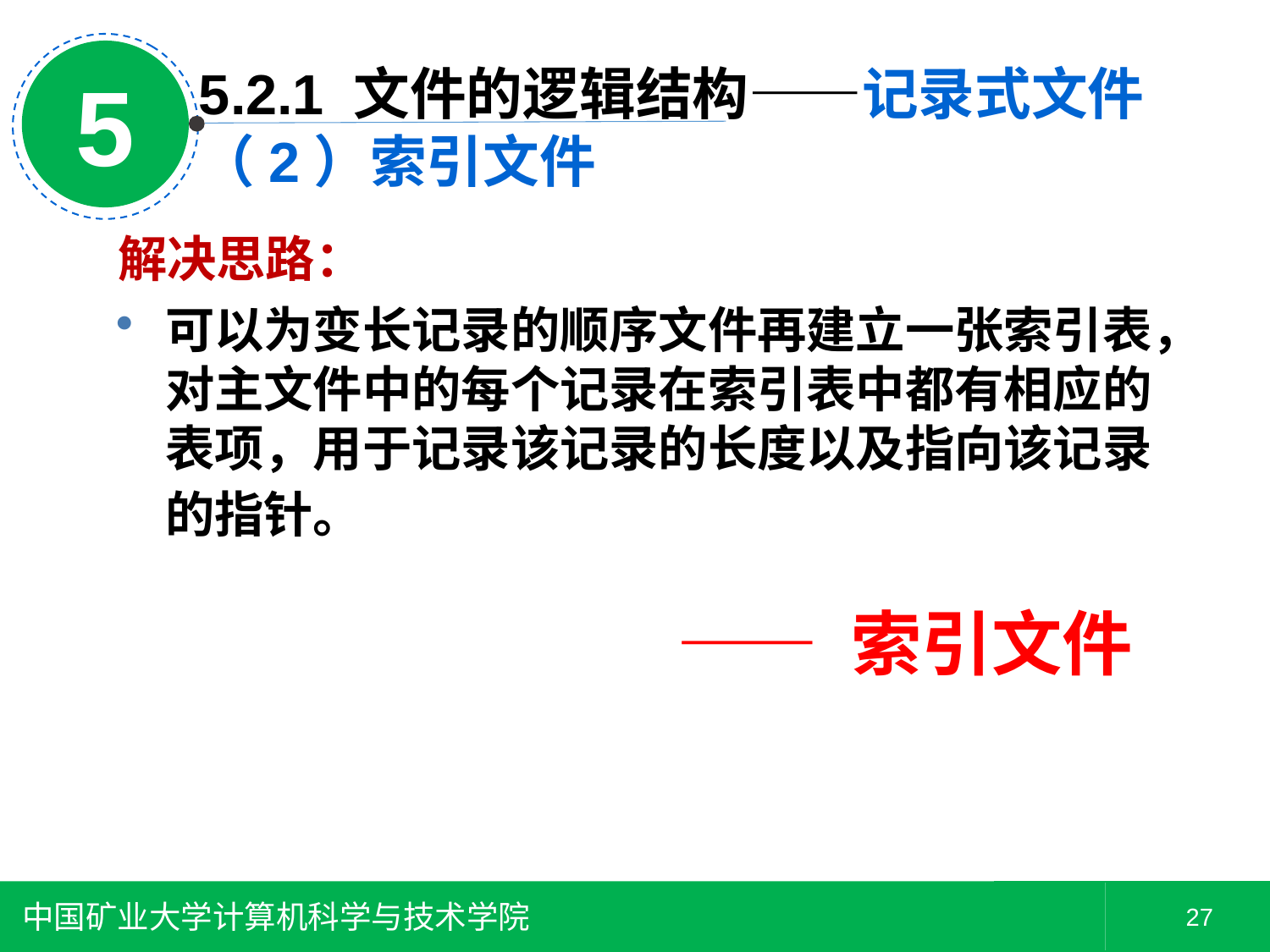

5
5.2.1 文件的逻辑结构——记录式文件
（2）索引文件

解决思路：
可以为变长记录的顺序文件再建立一张索引表，对主文件中的每个记录在索引表中都有相应的表项，用于记录该记录的长度以及指向该记录的指针。
—— 索引文件